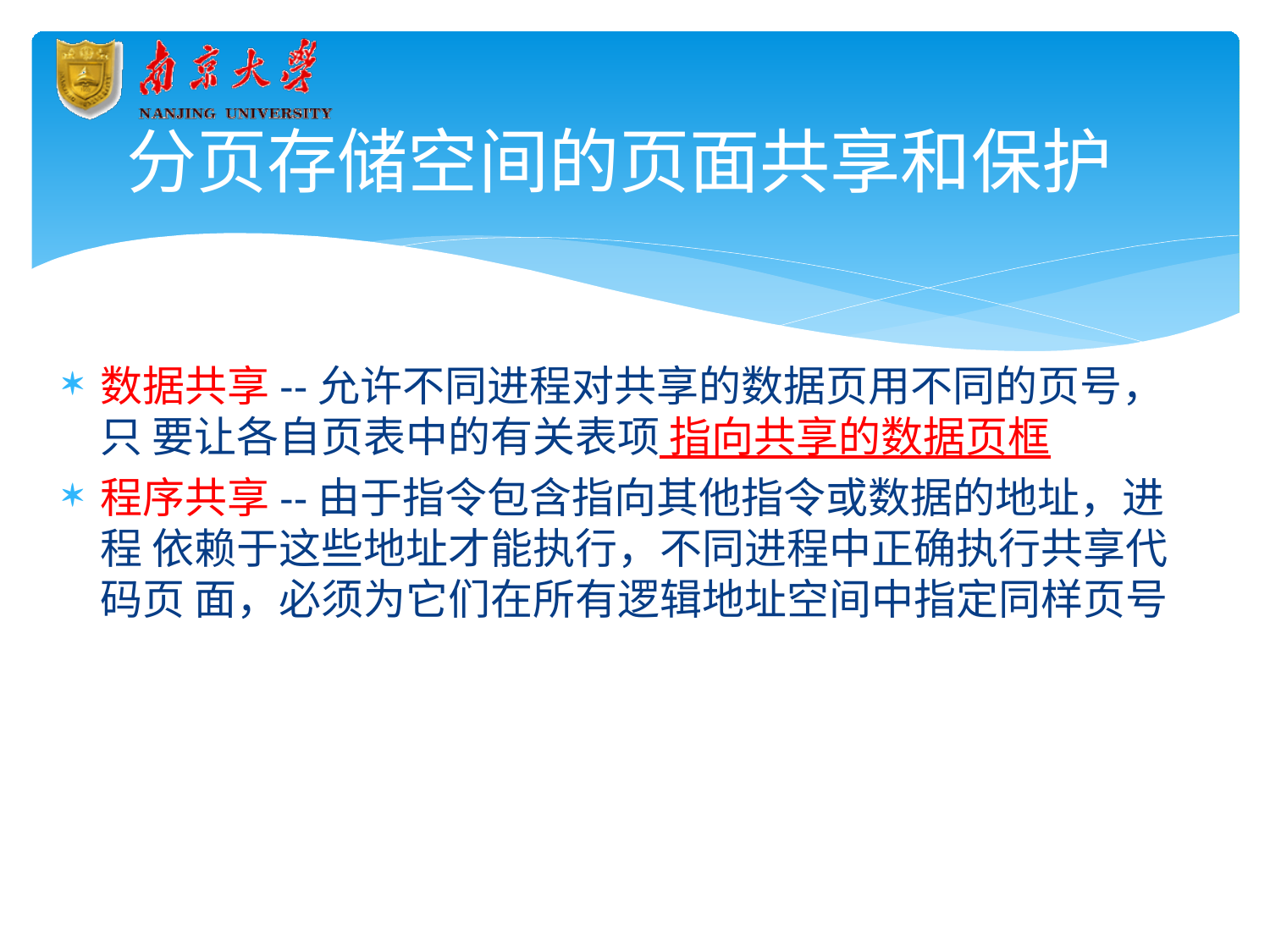

# 分页存储空间的页面共享和保护
数据共享--允许不同进程对共享的数据页用不同的页号，只 要让各自页表中的有关表项 指向共享的数据页框
程序共享--由于指令包含指向其他指令或数据的地址，进程 依赖于这些地址才能执行，不同进程中正确执行共享代码页 面，必须为它们在所有逻辑地址空间中指定同样页号